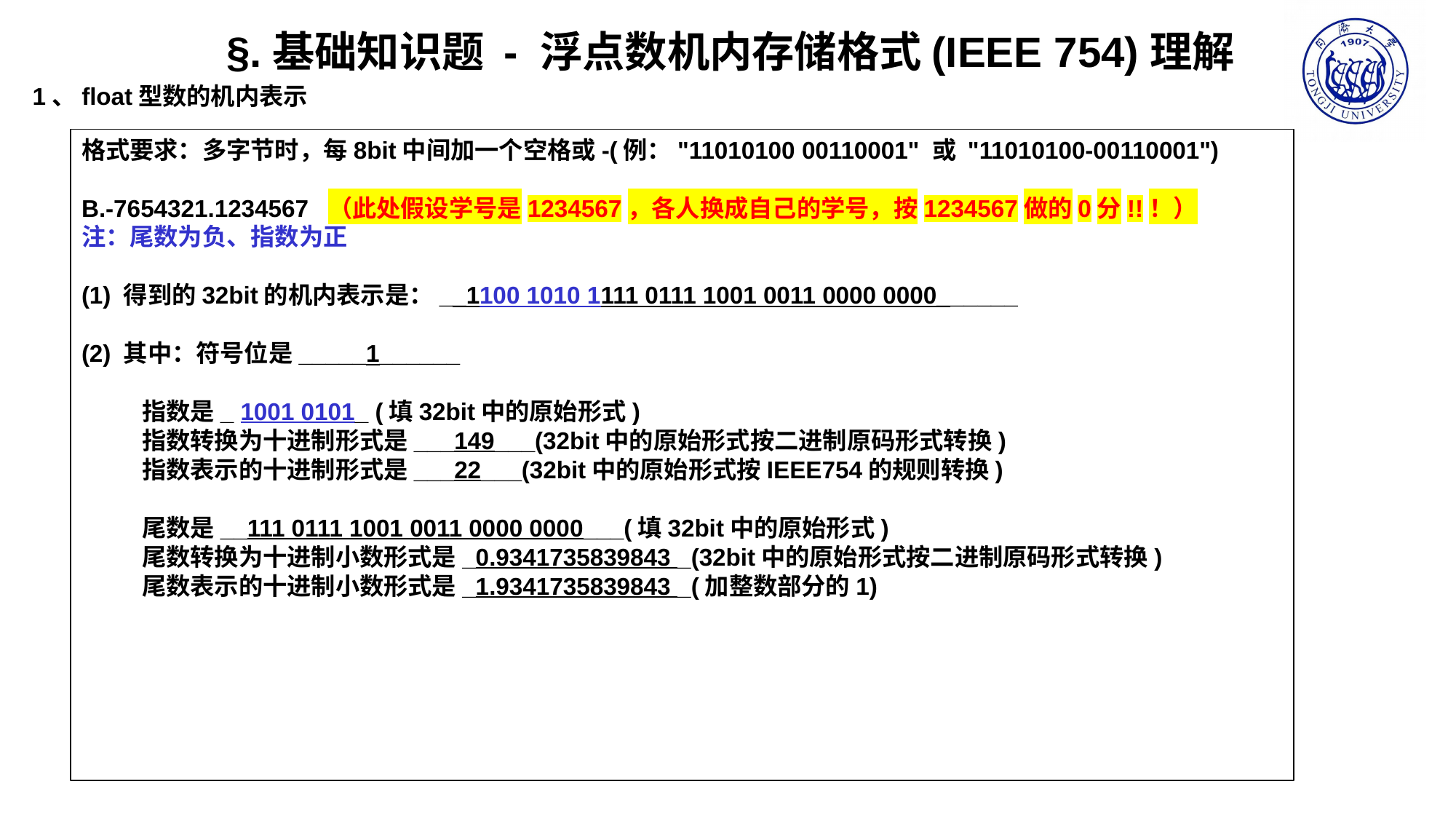

§.基础知识题 - 浮点数机内存储格式(IEEE 754)理解
1、float型数的机内表示
格式要求：多字节时，每8bit中间加一个空格或-(例："11010100 00110001" 或 "11010100-00110001")

B.-7654321.1234567  （此处假设学号是1234567，各人换成自己的学号，按1234567做的0分!!！）
注：尾数为负、指数为正

(1) 得到的32bit的机内表示是：__1100 1010 1111 0111 1001 0011 0000 0000______

(2) 其中：符号位是_____1______

          指数是_ 1001 0101_ (填32bit中的原始形式)
          指数转换为十进制形式是___149___(32bit中的原始形式按二进制原码形式转换)
          指数表示的十进制形式是___22___(32bit中的原始形式按IEEE754的规则转换)

          尾数是__111 0111 1001 0011 0000 0000___(填32bit中的原始形式)
          尾数转换为十进制小数形式是_0.9341735839843 _(32bit中的原始形式按二进制原码形式转换)
          尾数表示的十进制小数形式是_1.9341735839843 _(加整数部分的1)